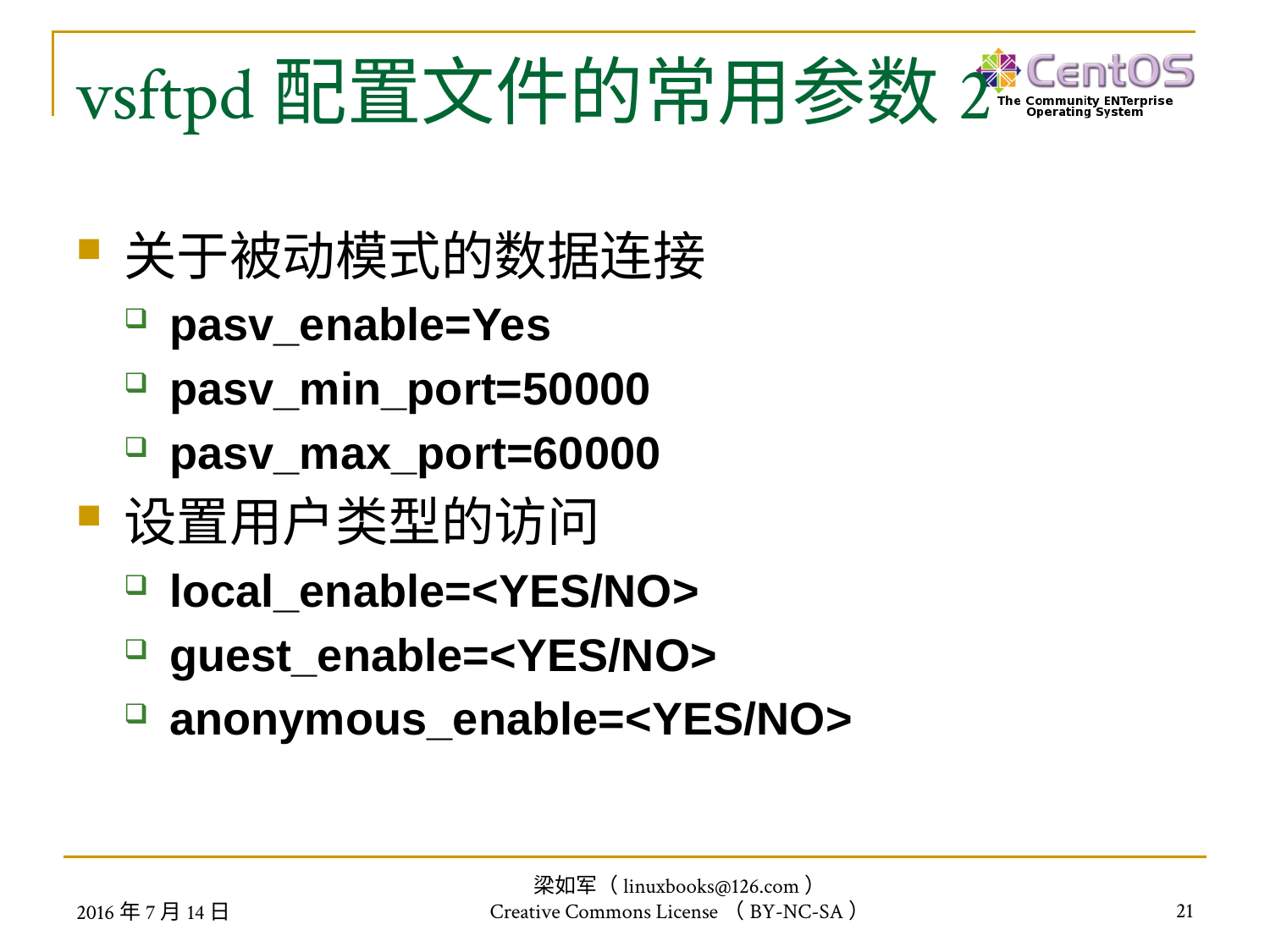

# vsftpd配置文件的常用参数2
关于被动模式的数据连接
pasv_enable=Yes
pasv_min_port=50000
pasv_max_port=60000
设置用户类型的访问
local_enable=<YES/NO>
guest_enable=<YES/NO>
anonymous_enable=<YES/NO>
梁如军（linuxbooks@126.com）
Creative Commons License（BY-NC-SA）
2016年7月14日
21